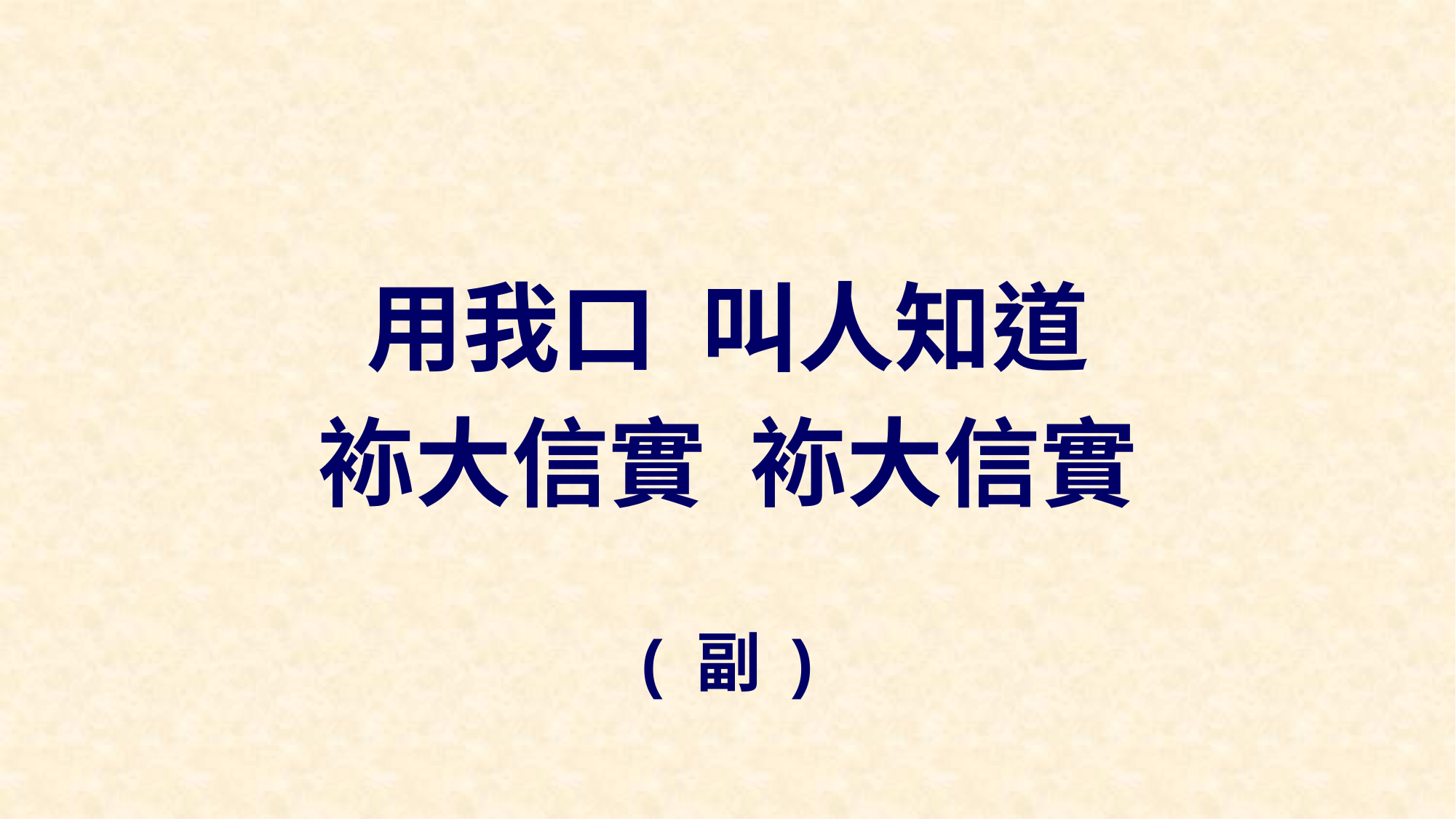

用我口  叫人知道
袮大信實  袮大信實
( 副 )